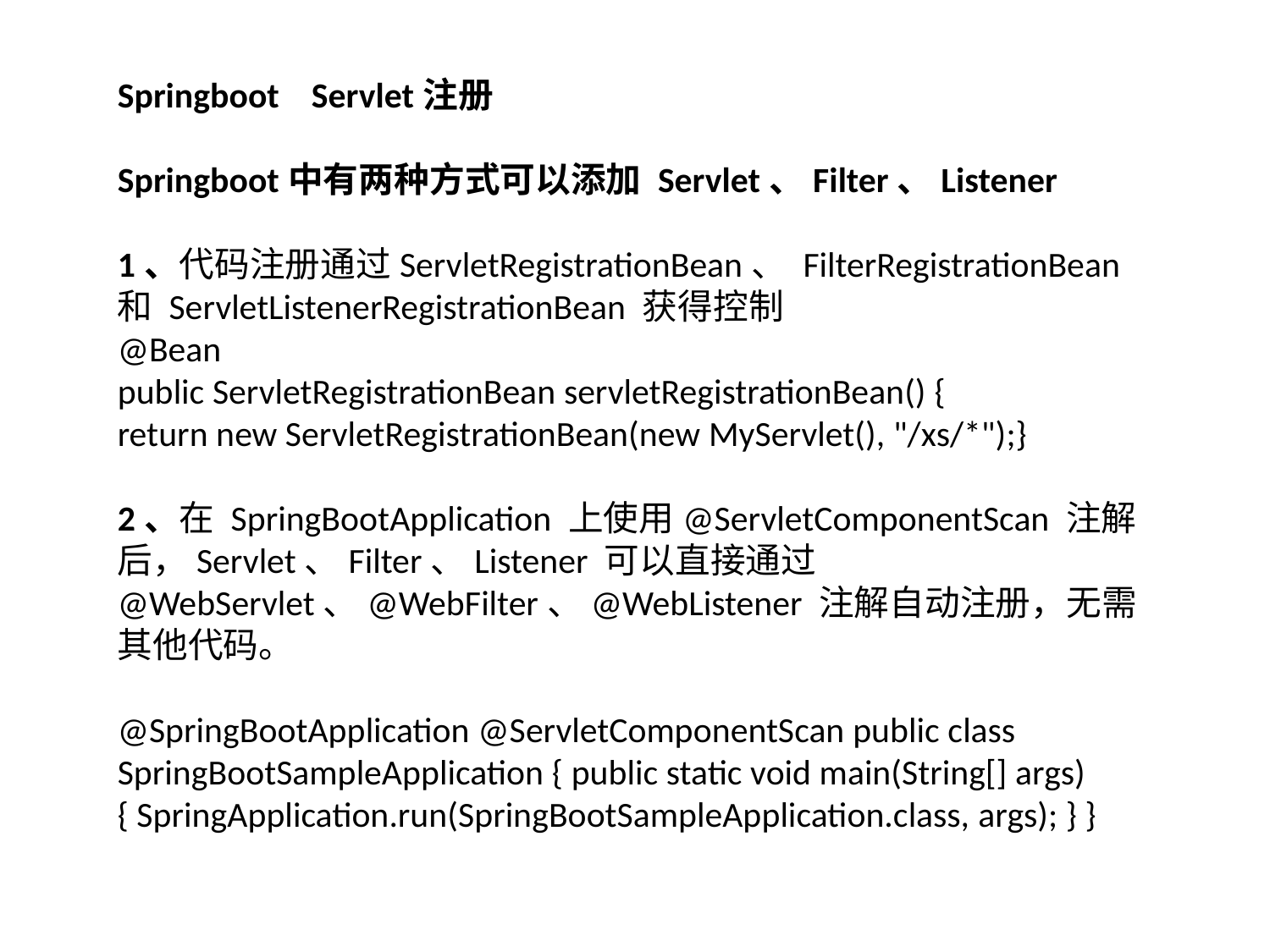

Springboot    Servlet注册

Springboot中有两种方式可以添加 Servlet、Filter、Listener

1、代码注册通过ServletRegistrationBean、 FilterRegistrationBean 和 ServletListenerRegistrationBean 获得控制
@Bean
public ServletRegistrationBean servletRegistrationBean() {
return new ServletRegistrationBean(new MyServlet(), "/xs/*");}

2、在 SpringBootApplication 上使用@ServletComponentScan 注解后，Servlet、Filter、Listener 可以直接通过 @WebServlet、@WebFilter、@WebListener 注解自动注册，无需其他代码。

@SpringBootApplication @ServletComponentScan public class SpringBootSampleApplication { public static void main(String[] args) { SpringApplication.run(SpringBootSampleApplication.class, args); } }